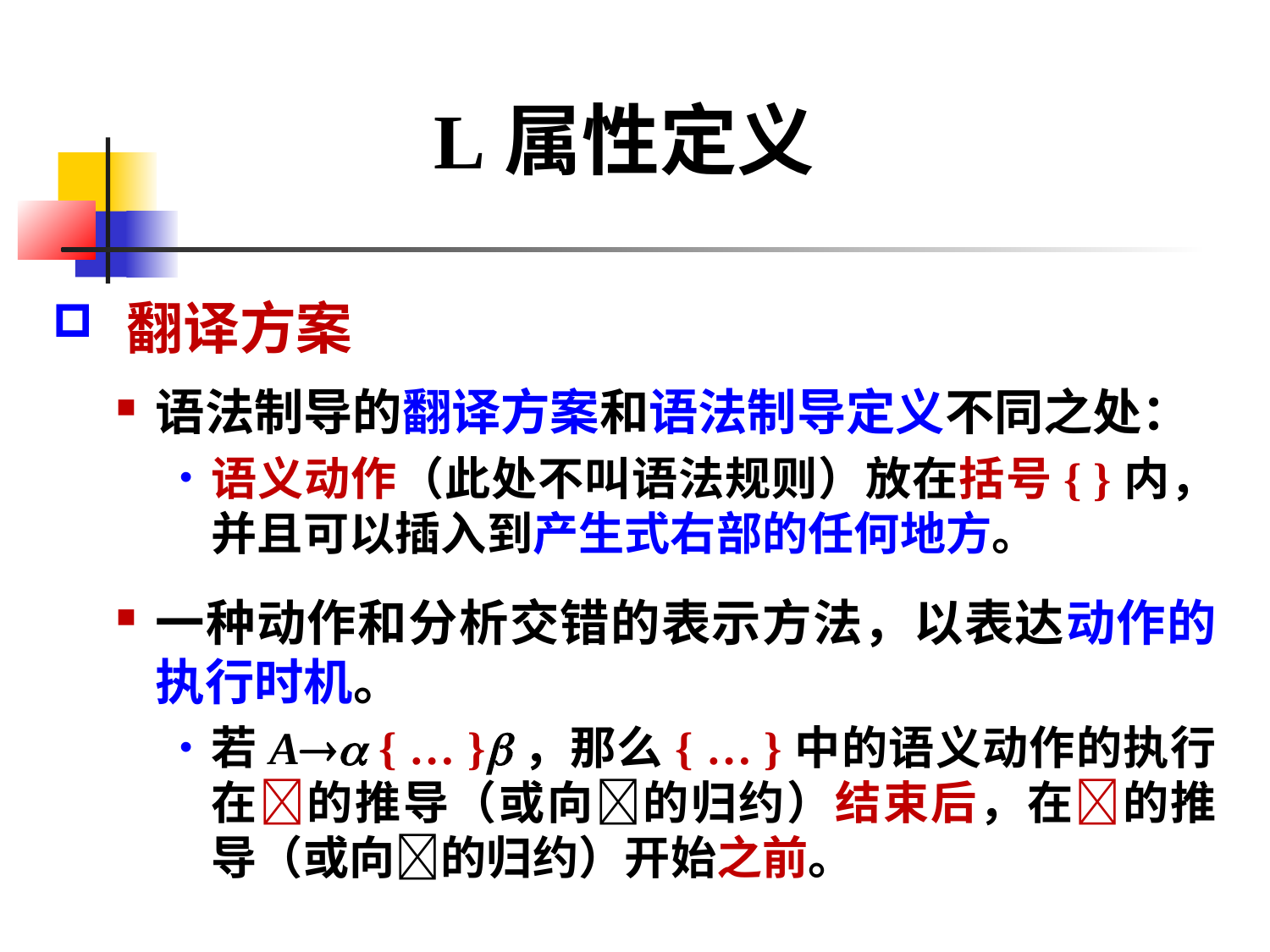

# L属性定义
 翻译方案
语法制导的翻译方案和语法制导定义不同之处：
语义动作（此处不叫语法规则）放在括号{ }内，并且可以插入到产生式右部的任何地方。
一种动作和分析交错的表示方法，以表达动作的执行时机。
若A→α { … }β，那么{ … }中的语义动作的执行在α的推导（或向α的归约）结束后，在β的推导（或向β的归约）开始之前。